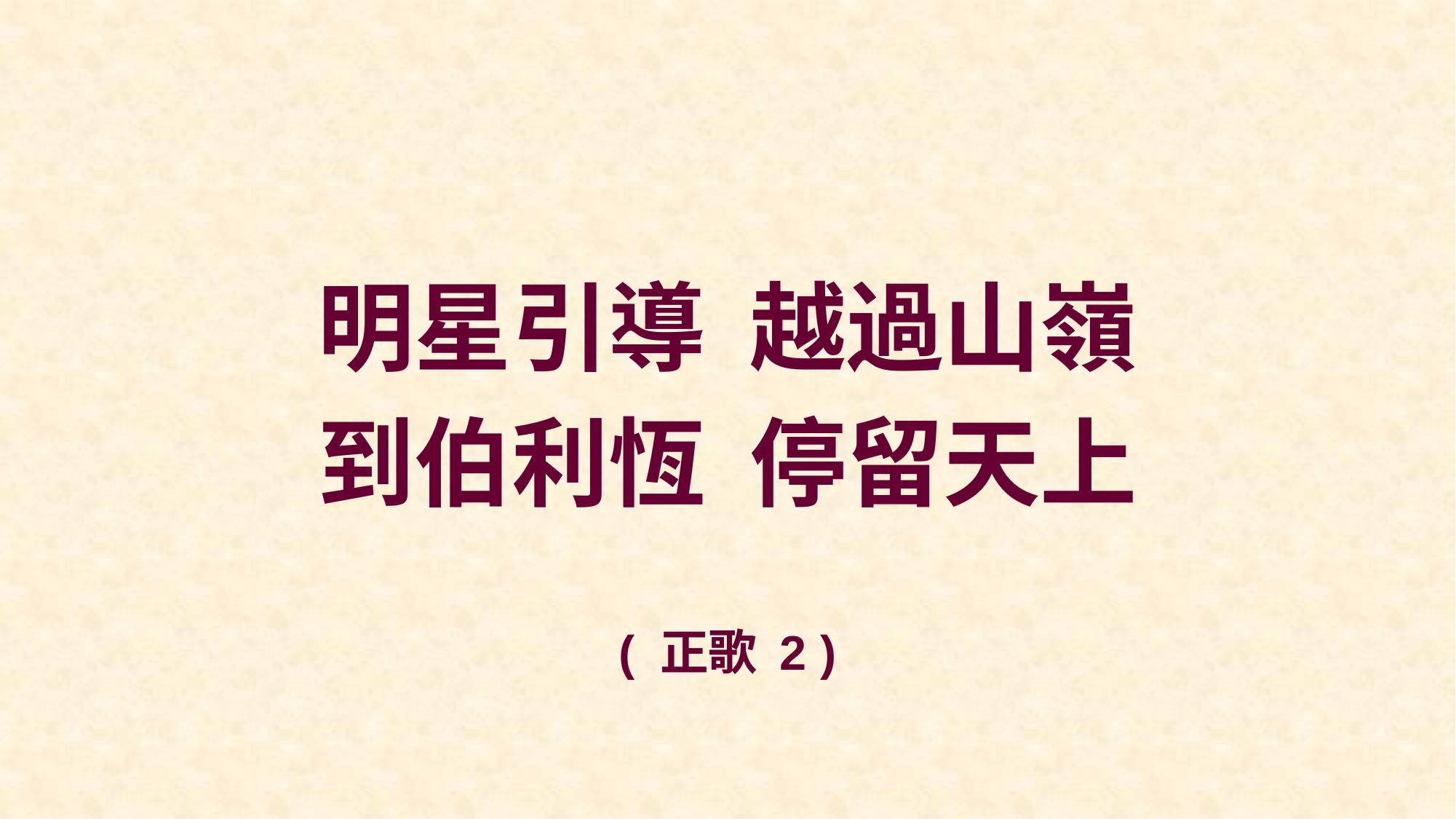

明星引導  越過山嶺
到伯利恆  停留天上
( 正歌 2 )